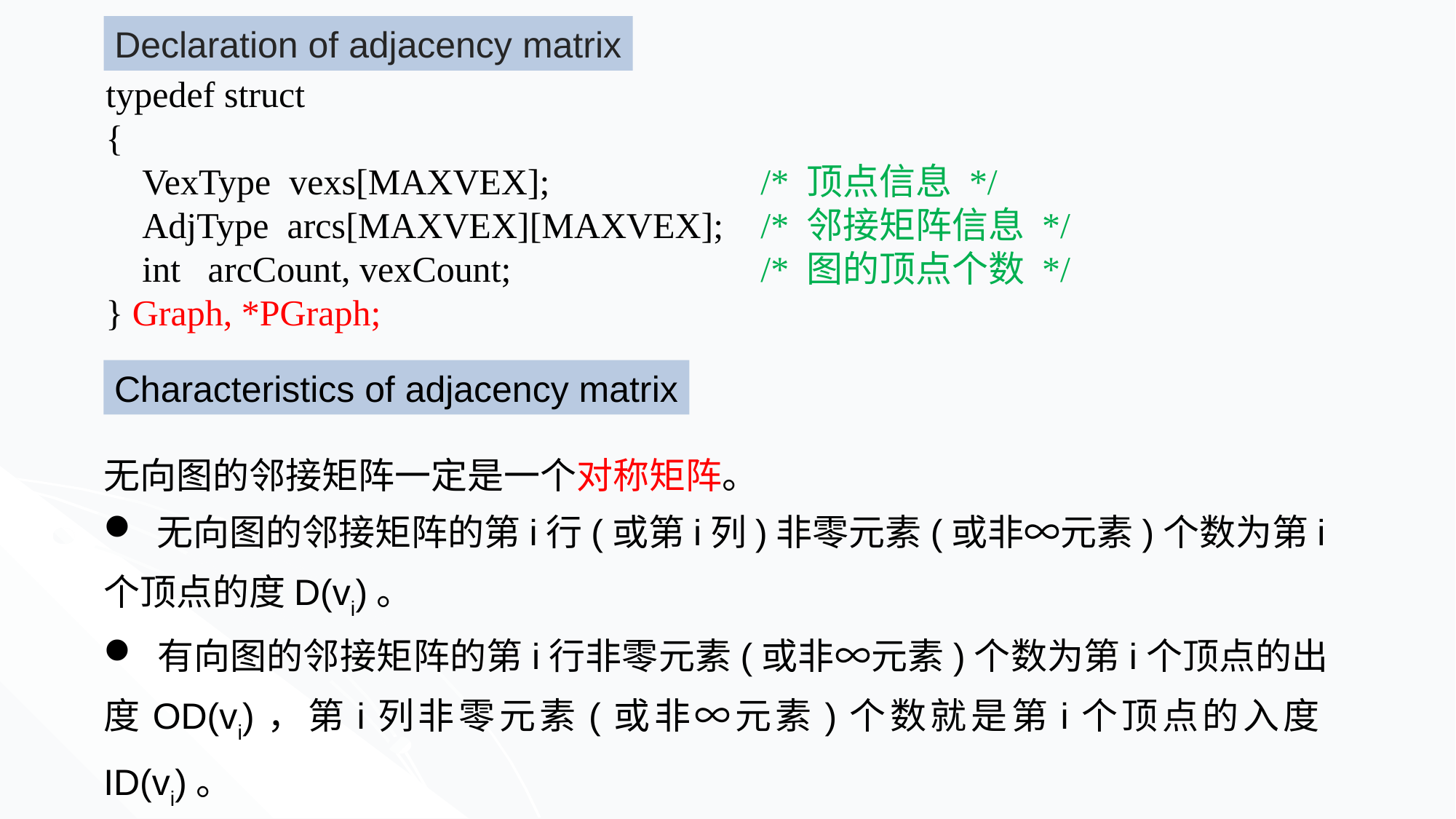

Declaration of adjacency matrix
typedef struct
{
    VexType  vexs[MAXVEX];		/* 顶点信息 */
    AdjType  arcs[MAXVEX][MAXVEX];	/* 邻接矩阵信息 */
    int   arcCount, vexCount;			/* 图的顶点个数 */
} Graph, *PGraph;
Characteristics of adjacency matrix
无向图的邻接矩阵一定是一个对称矩阵。
 无向图的邻接矩阵的第i行(或第i列)非零元素(或非∞元素)个数为第i个顶点的度D(vi)。
 有向图的邻接矩阵的第i行非零元素(或非∞元素)个数为第i个顶点的出度OD(vi)，第i列非零元素(或非∞元素)个数就是第i个顶点的入度ID(vi)。
 邻接矩阵表示图，很容易确定图中任意两个顶点之间是否有边相连。